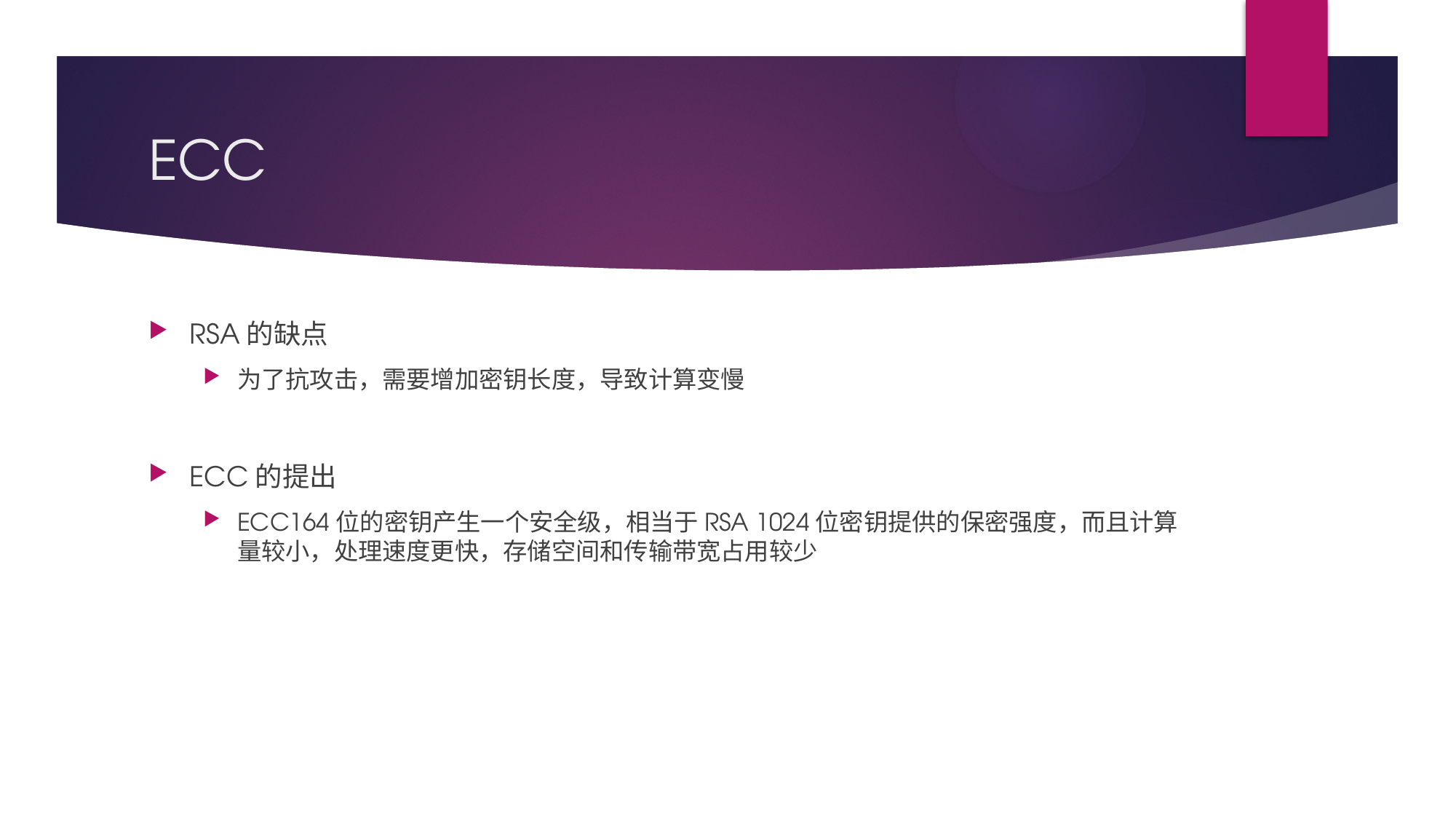

# ECC
RSA的缺点
为了抗攻击，需要增加密钥长度，导致计算变慢

ECC的提出
ECC164位的密钥产生一个安全级，相当于RSA 1024位密钥提供的保密强度，而且计算量较小，处理速度更快，存储空间和传输带宽占用较少